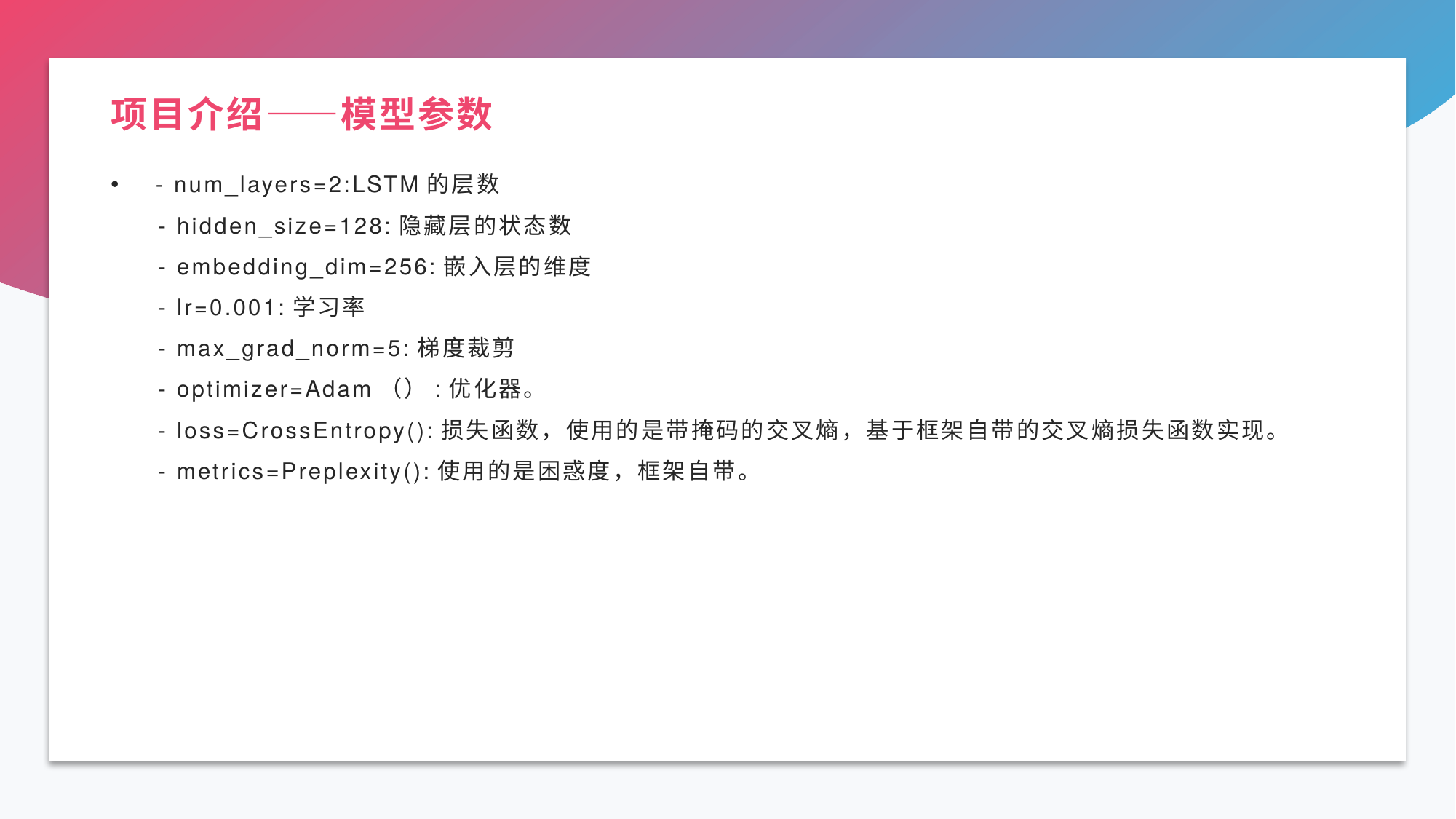

# 项目介绍——模型参数
  - num_layers=2:LSTM的层数
  - hidden_size=128:隐藏层的状态数
  - embedding_dim=256:嵌入层的维度
  - lr=0.001:学习率
  - max_grad_norm=5:梯度裁剪
  - optimizer=Adam（）:优化器。
  - loss=CrossEntropy():损失函数，使用的是带掩码的交叉熵，基于框架自带的交叉熵损失函数实现。
  - metrics=Preplexity():使用的是困惑度，框架自带。